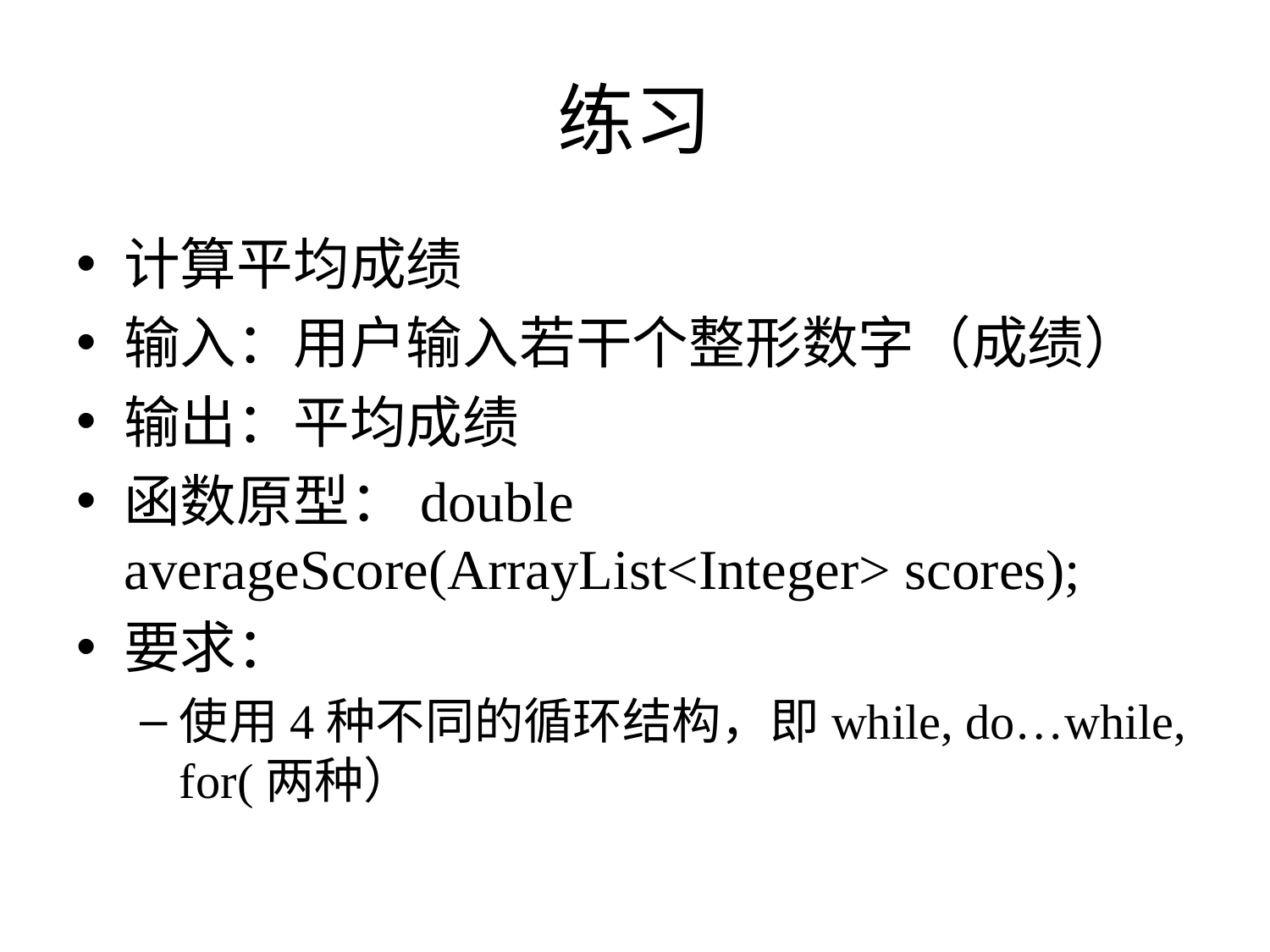

# 练习
计算平均成绩
输入：用户输入若干个整形数字（成绩）
输出：平均成绩
函数原型：double averageScore(ArrayList<Integer> scores);
要求：
使用4种不同的循环结构，即while, do…while, for(两种）